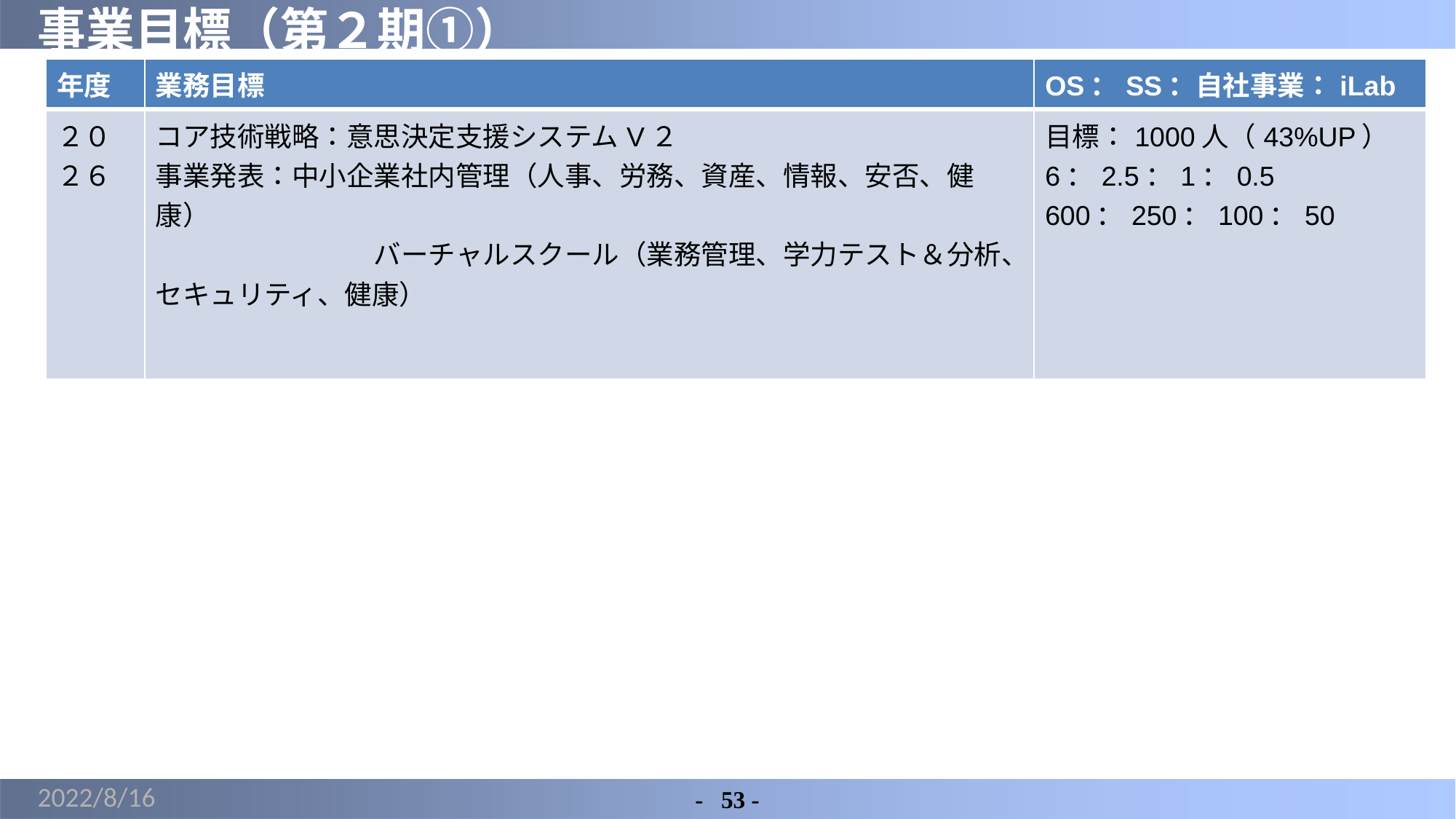

# 事業目標（第２期①）
| 年度 | 業務目標 | OS：SS：自社事業：iLab |
| --- | --- | --- |
| ２０２６ | コア技術戦略：意思決定支援システムV２ 事業発表：中小企業社内管理（人事、労務、資産、情報、安否、健康） 　　　　　　　　バーチャルスクール（業務管理、学力テスト＆分析、セキュリティ、健康） | 目標：1000人（43%UP） 6：2.5：1：0.5 600：250：100：50 |
2022/8/16
-	53 -